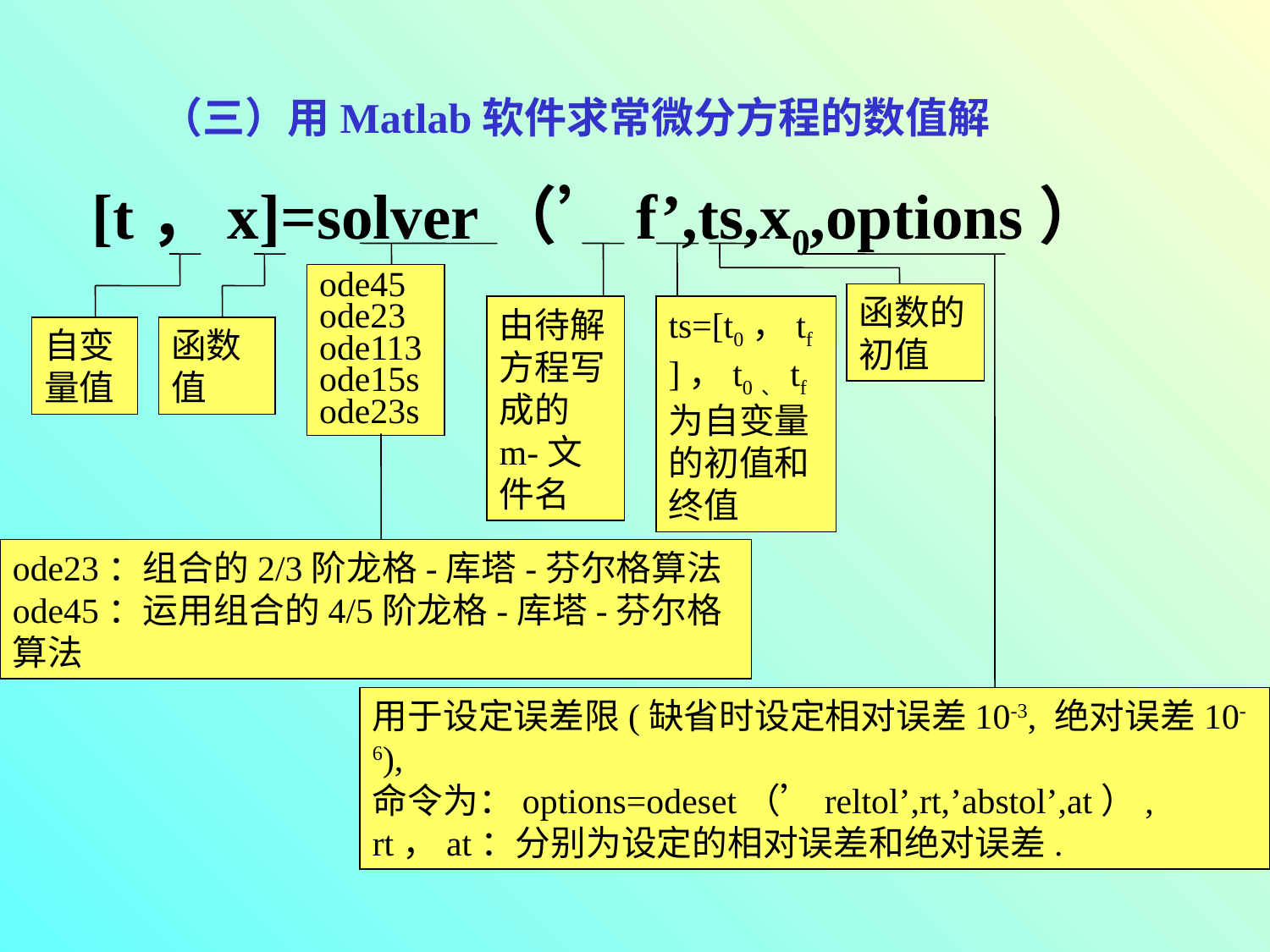

（三）用Matlab软件求常微分方程的数值解
[t，x]=solver（’f’,ts,x0,options）

ode45 ode23 ode113ode15sode23s

由待解方程写成的m-文件名

ts=[t0，tf]，t0、tf为自变量的初值和终值

函数的初值

自变量值

函数值

用于设定误差限(缺省时设定相对误差10-3, 绝对误差10-6),
命令为：options=odeset（’reltol’,rt,’abstol’,at）,
rt，at：分别为设定的相对误差和绝对误差.

ode23：组合的2/3阶龙格-库塔-芬尔格算法
ode45：运用组合的4/5阶龙格-库塔-芬尔格算法